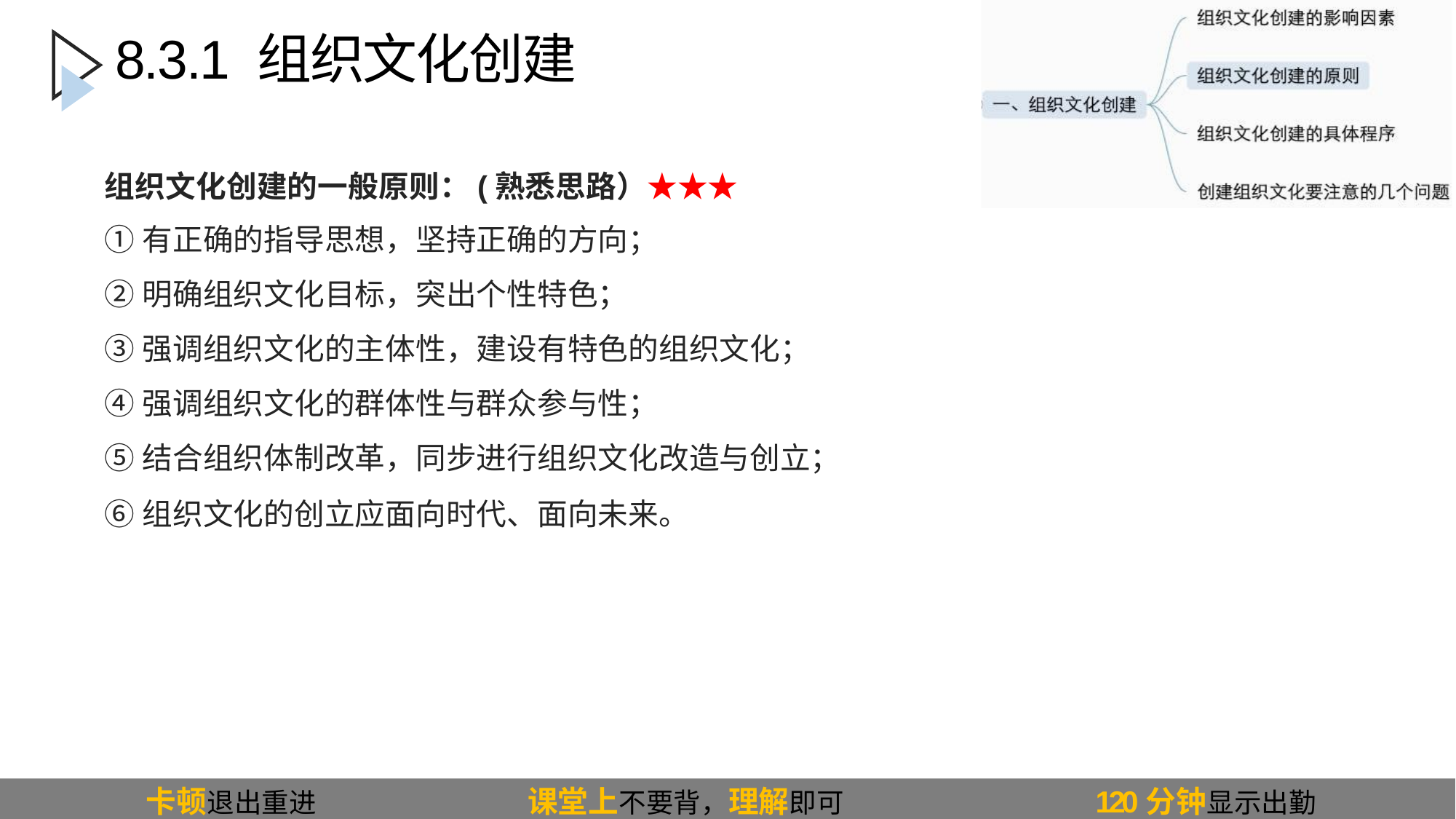

# 8.3.1 组织文化创建
组织文化创建的一般原则：(熟悉思路）★★★
①有正确的指导思想，坚持正确的方向；
②明确组织文化目标，突出个性特色；
③强调组织文化的主体性，建设有特色的组织文化；
④强调组织文化的群体性与群众参与性；
⑤结合组织体制改革，同步进行组织文化改造与创立；
⑥组织文化的创立应面向时代、面向未来。
卡顿退出重进
课堂上不要背，理解即可
120分钟显示出勤